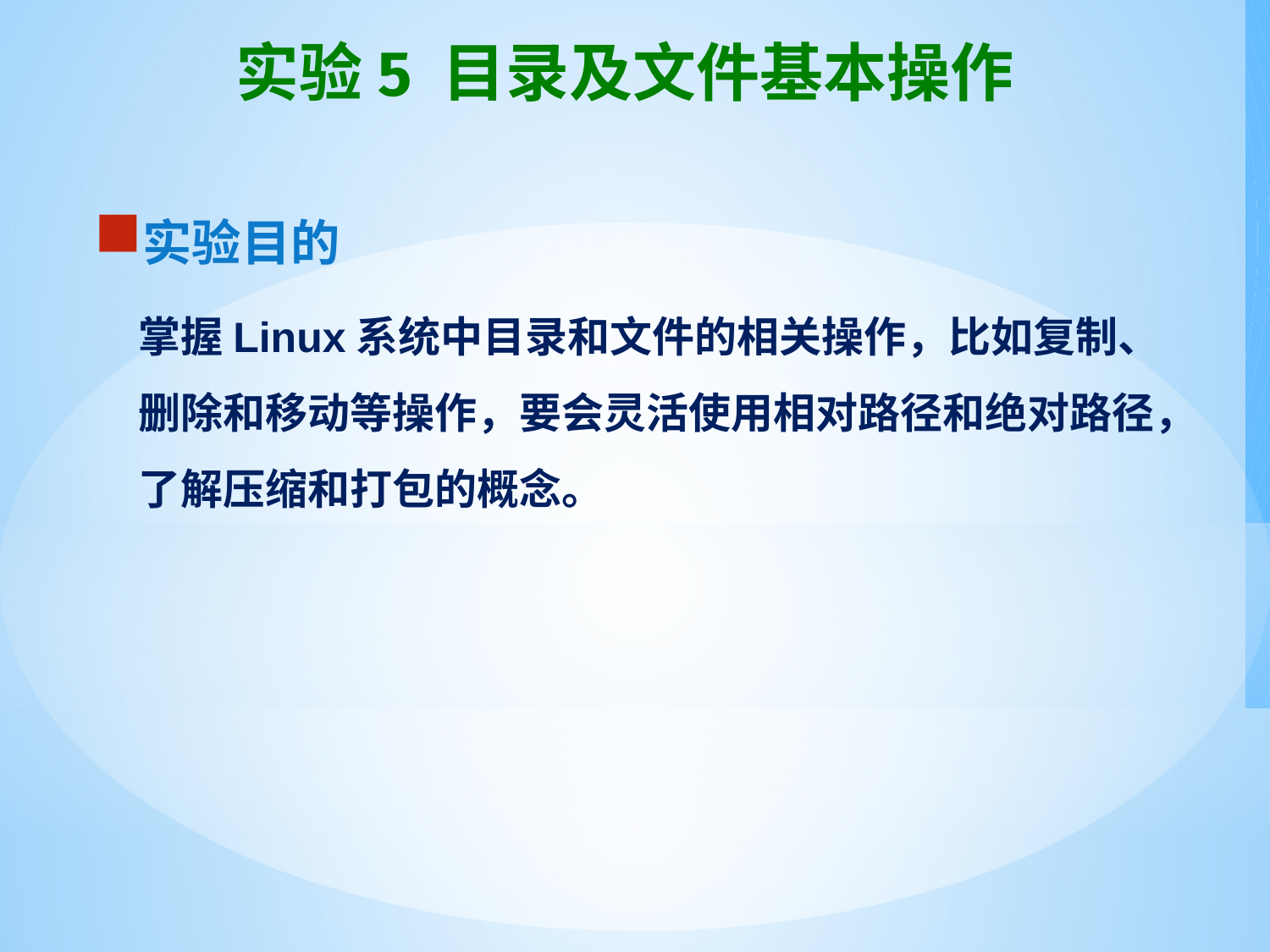

# 实验5 目录及文件基本操作
实验目的
掌握Linux系统中目录和文件的相关操作，比如复制、删除和移动等操作，要会灵活使用相对路径和绝对路径，了解压缩和打包的概念。